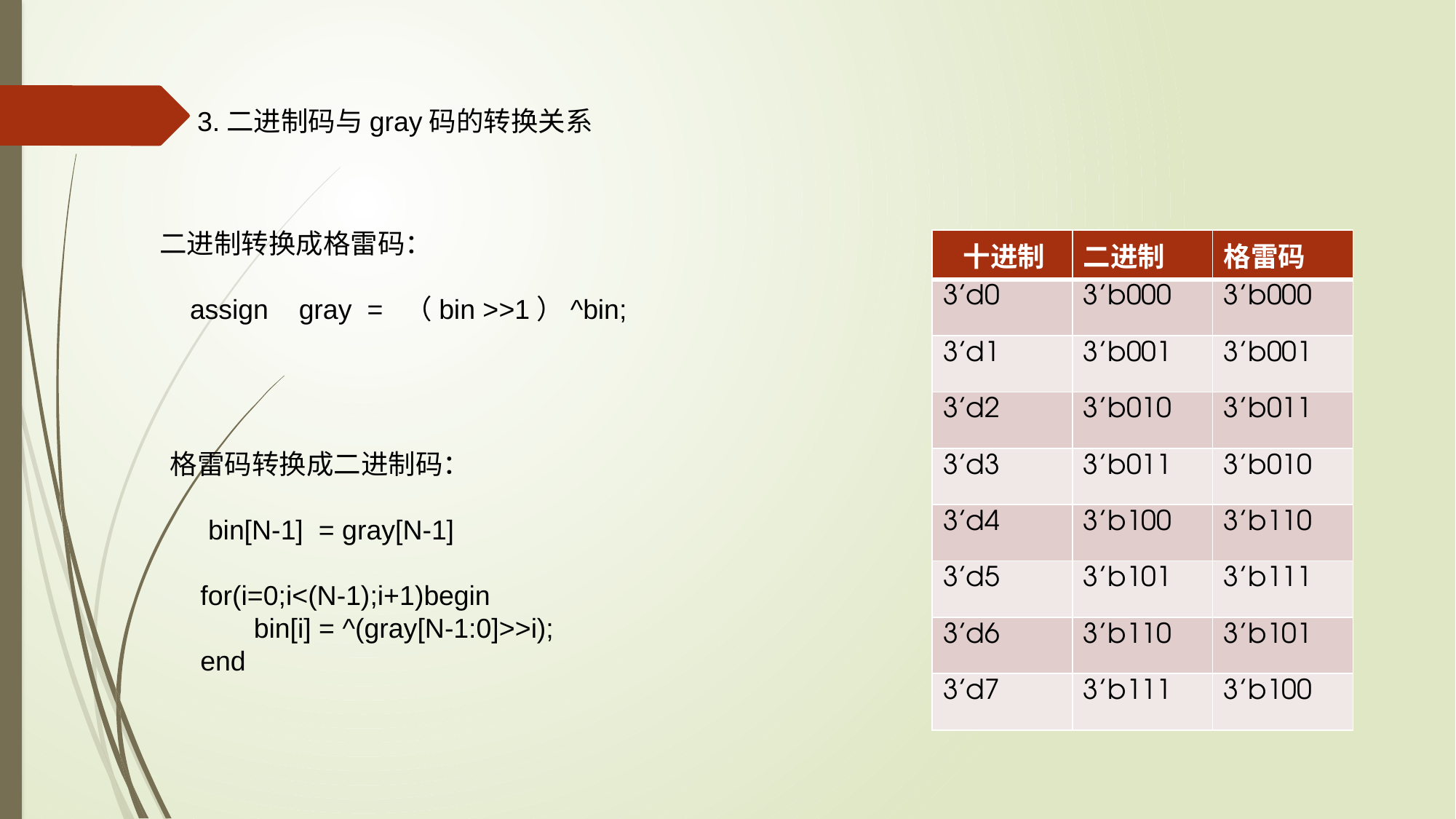

3.二进制码与gray码的转换关系
二进制转换成格雷码：

    assign    gray  =  （bin >>1）^bin;
| 十进制 | 二进制 | 格雷码 |
| --- | --- | --- |
| 3’d0 | 3’b000 | 3’b000 |
| 3’d1 | 3’b001 | 3’b001 |
| 3’d2 | 3’b010 | 3’b011 |
| 3’d3 | 3’b011 | 3’b010 |
| 3’d4 | 3’b100 | 3’b110 |
| 3’d5 | 3’b101 | 3’b111 |
| 3’d6 | 3’b110 | 3’b101 |
| 3’d7 | 3’b111 | 3’b100 |
格雷码转换成二进制码：

     bin[N-1]  = gray[N-1]

    for(i=0;i<(N-1);i+1)begin
           bin[i] = ^(gray[N-1:0]>>i);
    end